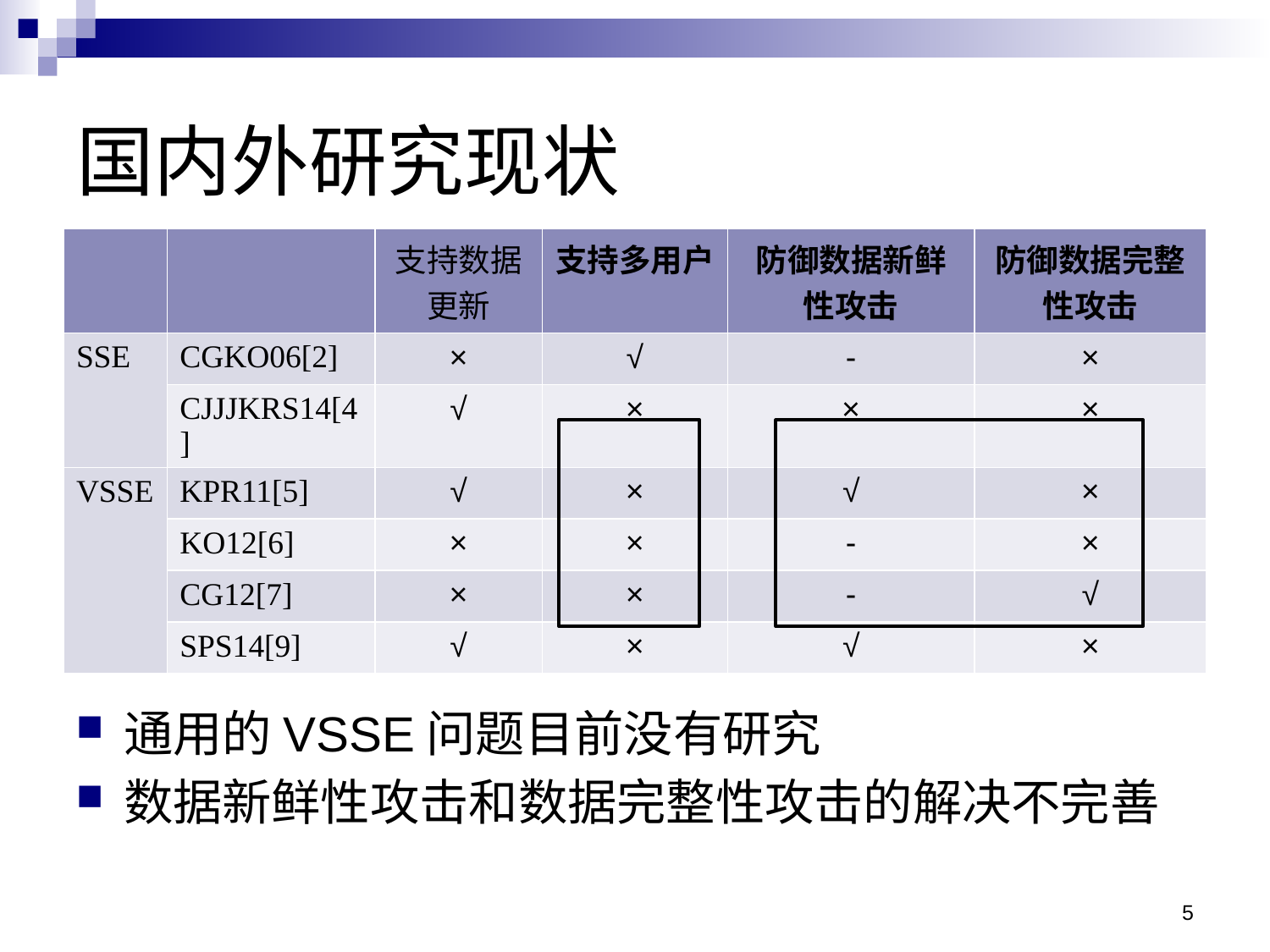

# 国内外研究现状
|  |  | 支持数据更新 | 支持多用户 | 防御数据新鲜性攻击 | 防御数据完整性攻击 |
| --- | --- | --- | --- | --- | --- |
| SSE | CGKO06[2] | × | √ | - | × |
|  | CJJJKRS14[4] | √ | × | × | × |
| VSSE | KPR11[5] | √ | × | √ | × |
|  | KO12[6] | × | × | - | × |
|  | CG12[7] | × | × | - | √ |
|  | SPS14[9] | √ | × | √ | × |

通用的VSSE问题目前没有研究
数据新鲜性攻击和数据完整性攻击的解决不完善
5